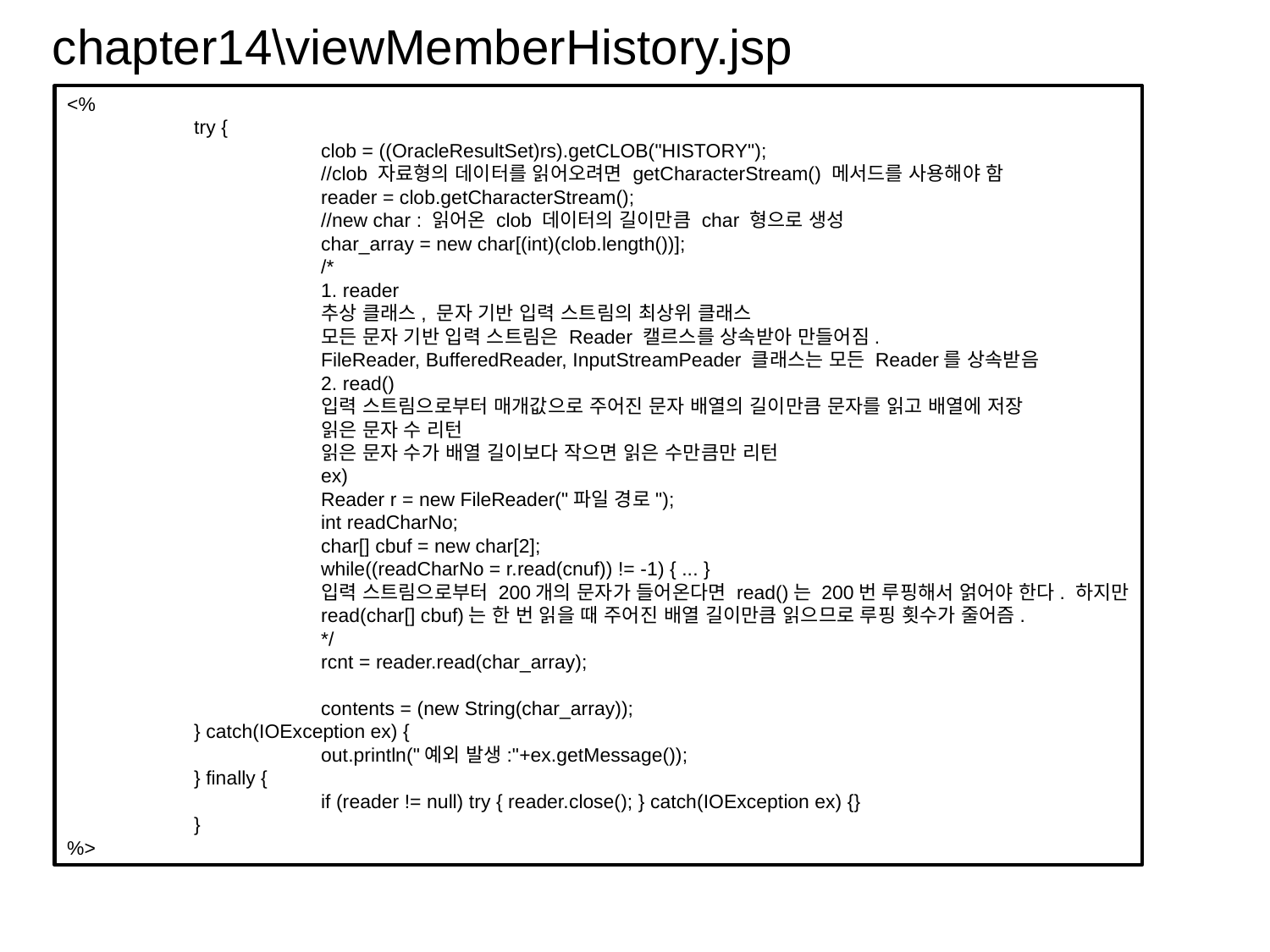

# chapter14\viewMemberHistory.jsp
<%
	try {
		clob = ((OracleResultSet)rs).getCLOB("HISTORY");
		//clob 자료형의 데이터를 읽어오려면 getCharacterStream() 메서드를 사용해야 함
		reader = clob.getCharacterStream();
		//new char : 읽어온 clob 데이터의 길이만큼 char 형으로 생성
		char_array = new char[(int)(clob.length())];
		/*
		1. reader
		추상 클래스, 문자 기반 입력 스트림의 최상위 클래스
		모든 문자 기반 입력 스트림은 Reader 캘르스를 상속받아 만들어짐.
		FileReader, BufferedReader, InputStreamPeader 클래스는 모든 Reader를 상속받음
		2. read()
		입력 스트림으로부터 매개값으로 주어진 문자 배열의 길이만큼 문자를 읽고 배열에 저장
		읽은 문자 수 리턴
		읽은 문자 수가 배열 길이보다 작으면 읽은 수만큼만 리턴
		ex)
		Reader r = new FileReader("파일 경로");
		int readCharNo;
		char[] cbuf = new char[2];
		while((readCharNo = r.read(cnuf)) != -1) { ... }
		입력 스트림으로부터 200개의 문자가 들어온다면 read()는 200번 루핑해서 얽어야 한다. 하지만
		read(char[] cbuf)는 한 번 읽을 때 주어진 배열 길이만큼 읽으므로 루핑 횟수가 줄어즘.
		*/
		rcnt = reader.read(char_array);

		contents = (new String(char_array));
	} catch(IOException ex) {
		out.println("예외 발생:"+ex.getMessage());
	} finally {
		if (reader != null) try { reader.close(); } catch(IOException ex) {}
	}
%>